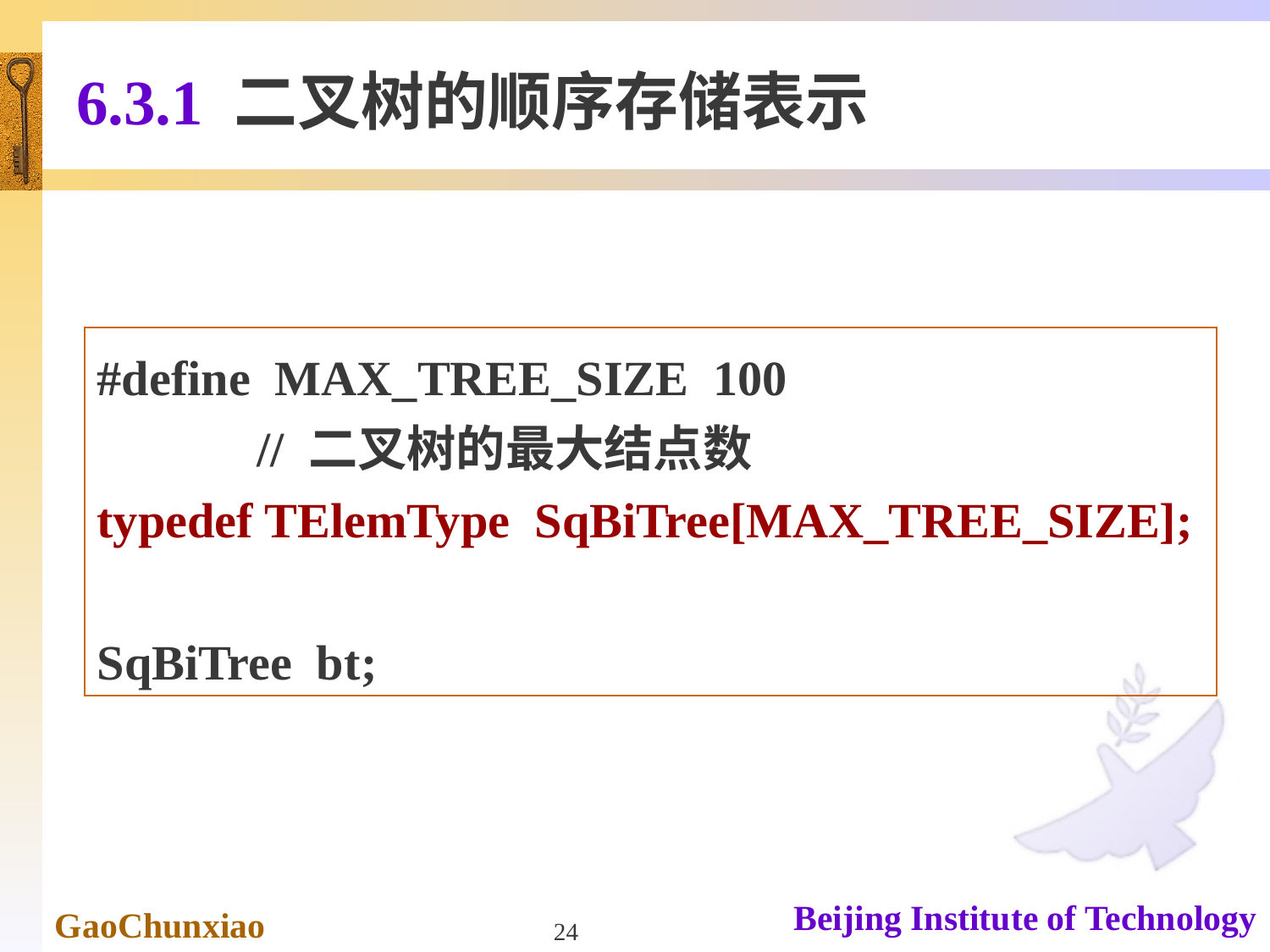

# 6.3.1 二叉树的顺序存储表示
#define  MAX_TREE_SIZE  100
             // 二叉树的最大结点数
typedef TElemType  SqBiTree[MAX_TREE_SIZE];
SqBiTree  bt;
24